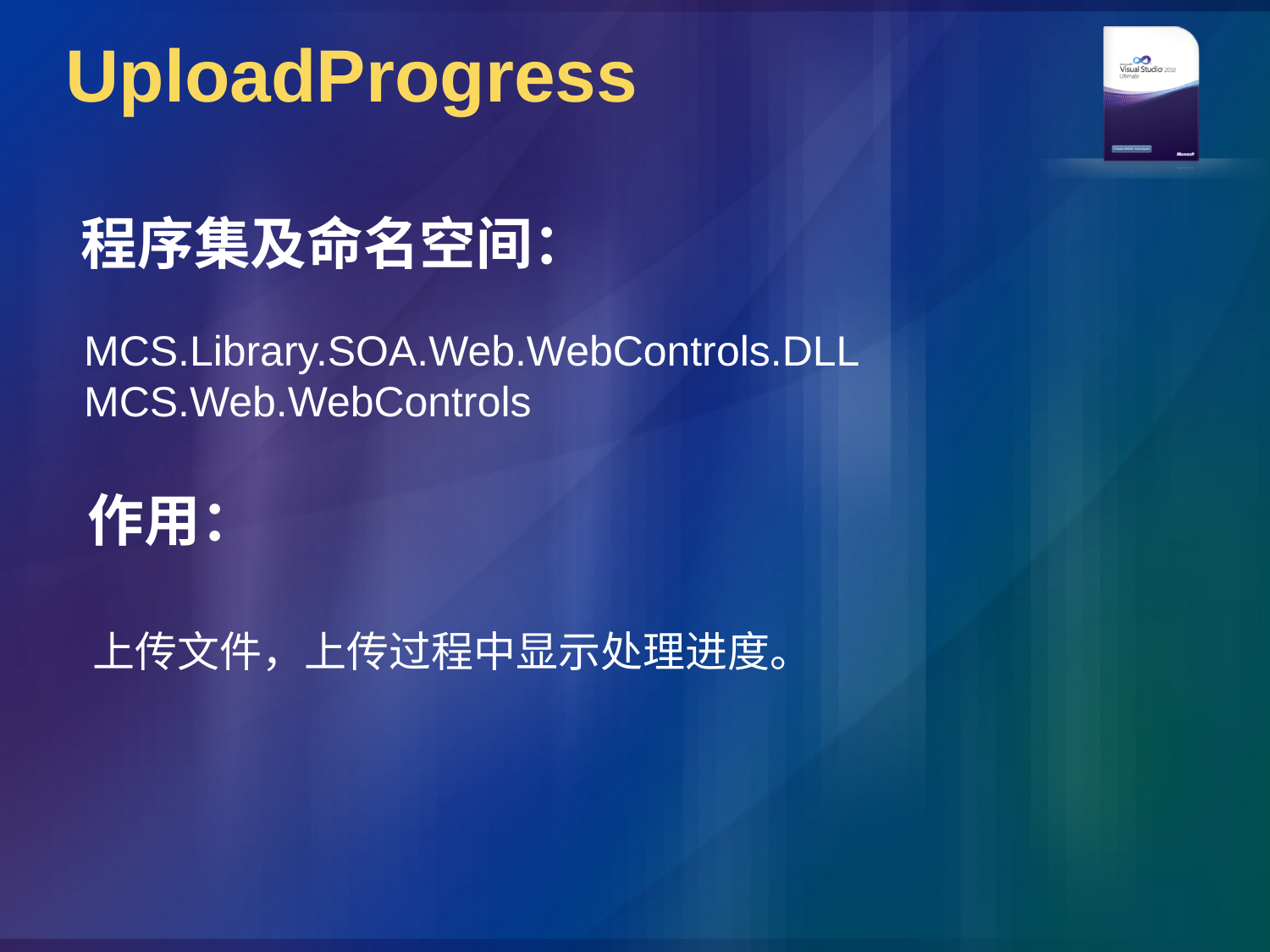

# UploadProgress
程序集及命名空间：
MCS.Library.SOA.Web.WebControls.DLL
MCS.Web.WebControls
作用：
上传文件，上传过程中显示处理进度。